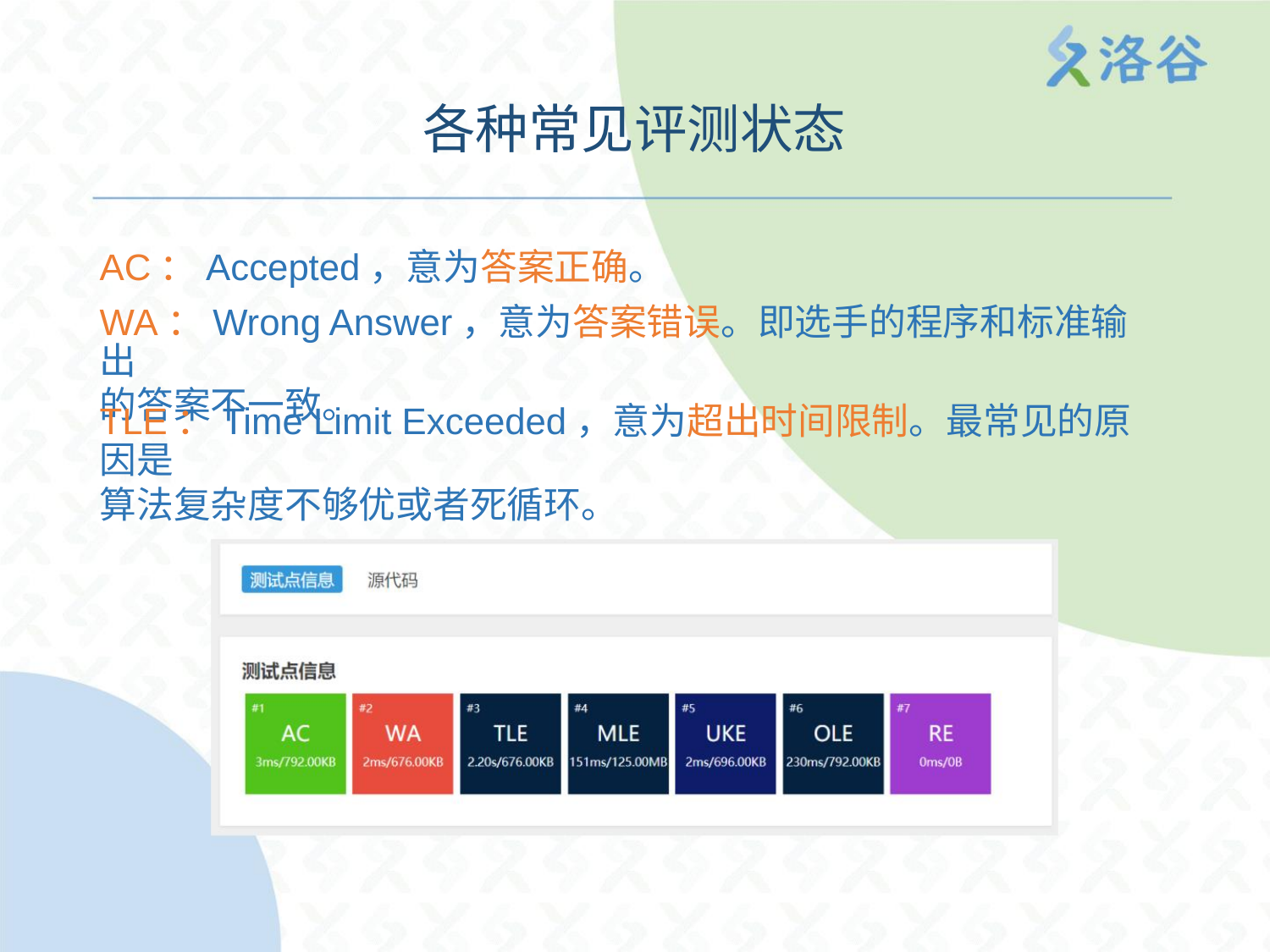

各种常见评测状态
AC：Accepted，意为答案正确。
WA：Wrong Answer，意为答案错误。即选手的程序和标准输出
的答案不一致。
TLE：Time Limit Exceeded，意为超出时间限制。最常见的原因是
算法复杂度不够优或者死循环。